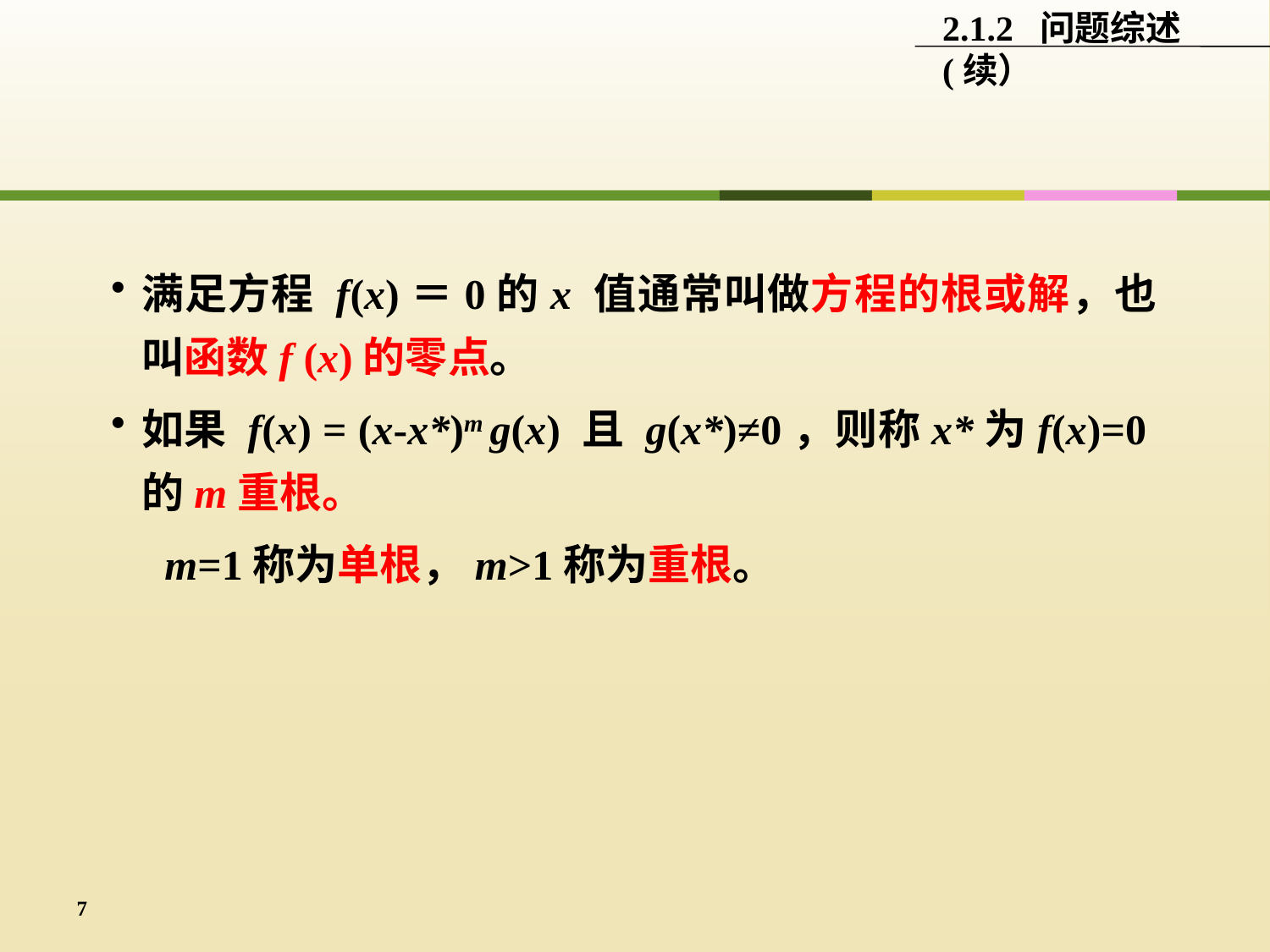

2.1.2  问题综述(续）

满足方程 f(x)＝0的x 值通常叫做方程的根或解，也叫函数f (x)的零点。
如果 f(x) = (x-x*)m g(x) 且 g(x*)≠0，则称x*为f(x)=0的m重根。
     m=1称为单根，m>1称为重根。
7